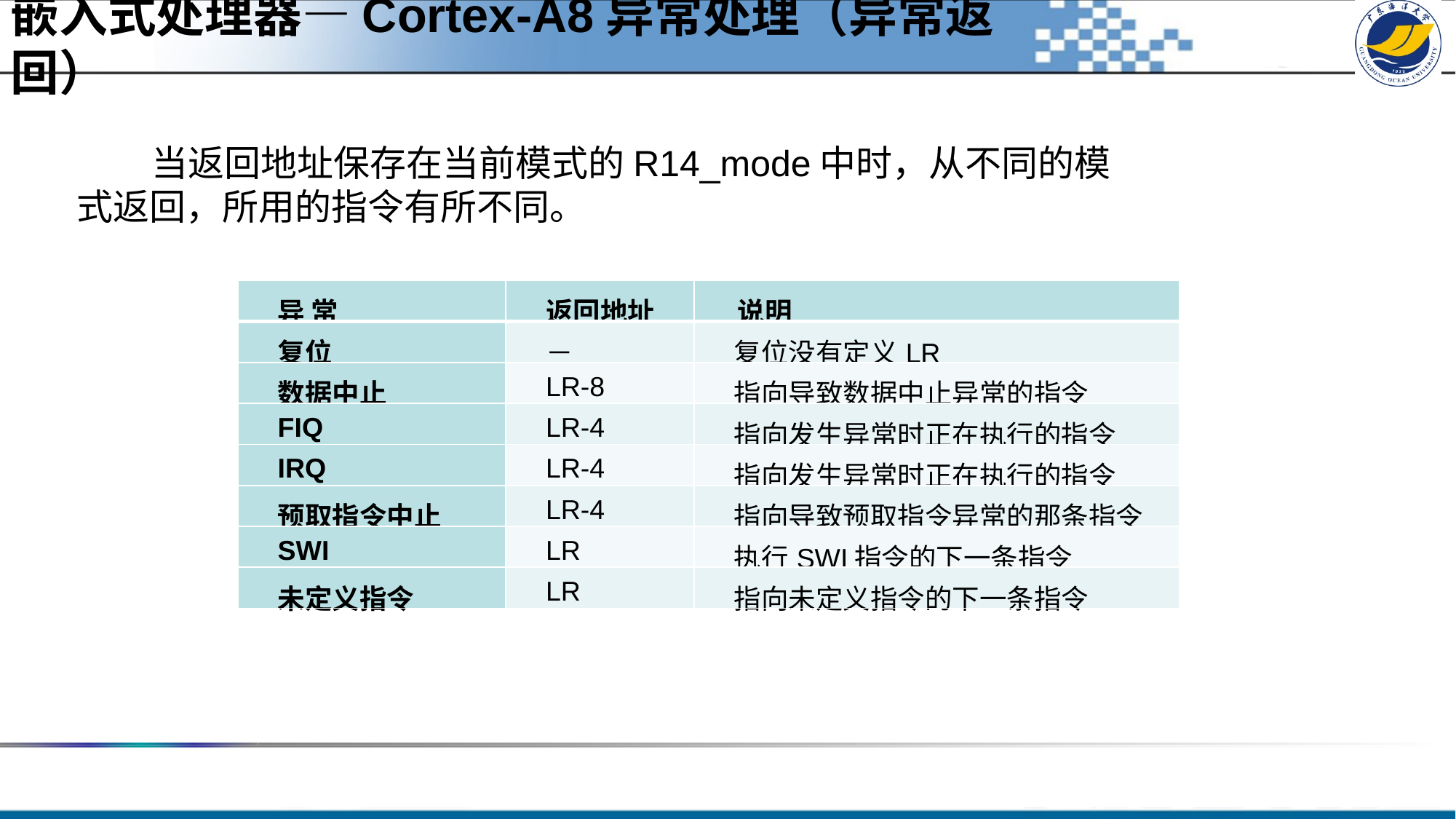

嵌入式处理器—Cortex-A8异常处理（异常返回）
当返回地址保存在当前模式的R14_mode中时，从不同的模式返回，所用的指令有所不同。
| 异 常 | 返回地址 | 说明 |
| --- | --- | --- |
| 复位 | － | 复位没有定义LR |
| 数据中止 | LR-8 | 指向导致数据中止异常的指令 |
| FIQ | LR-4 | 指向发生异常时正在执行的指令 |
| IRQ | LR-4 | 指向发生异常时正在执行的指令 |
| 预取指令中止 | LR-4 | 指向导致预取指令异常的那条指令 |
| SWI | LR | 执行SWI指令的下一条指令 |
| 未定义指令 | LR | 指向未定义指令的下一条指令 |
131